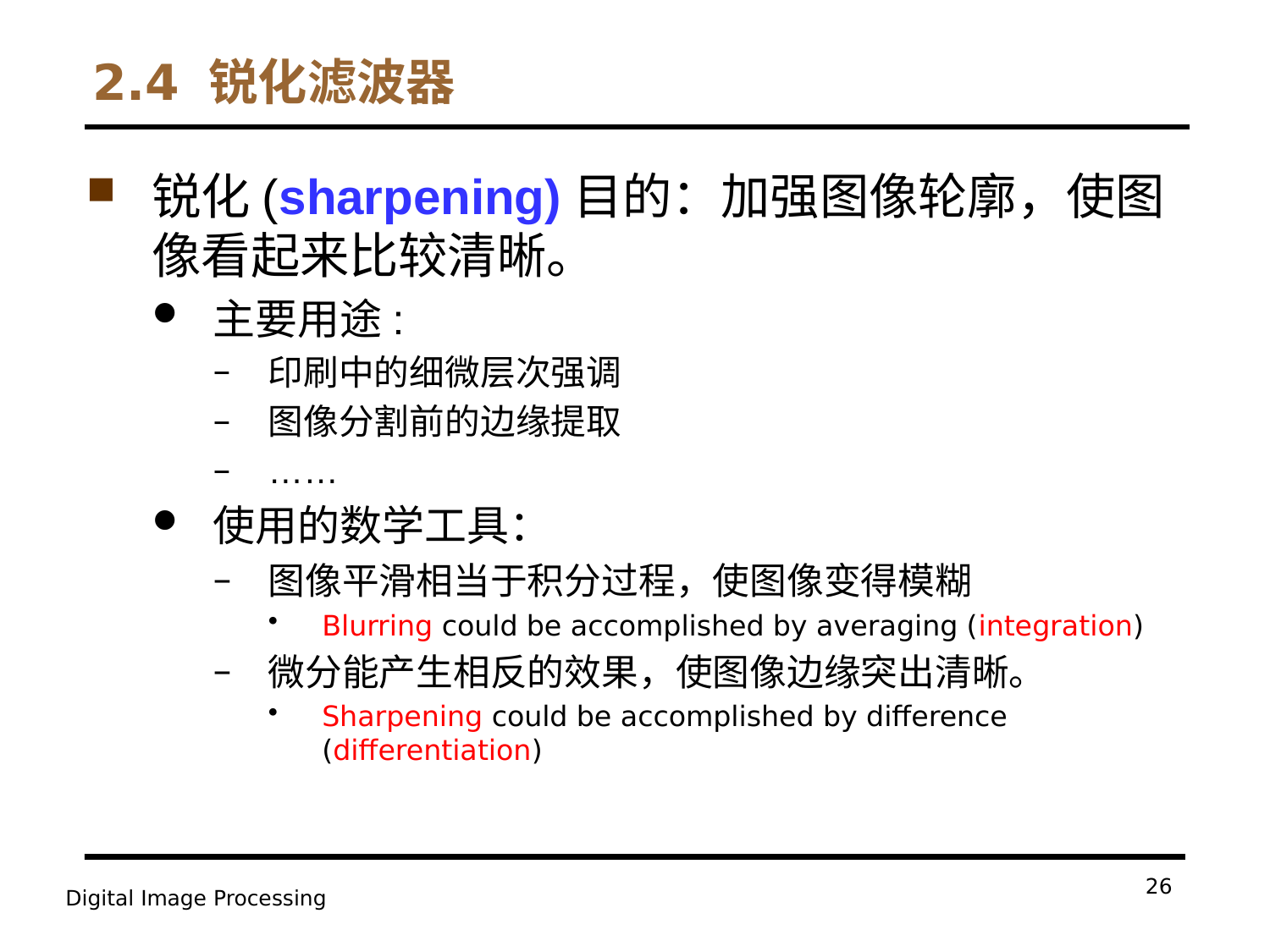

# 2.4 锐化滤波器
锐化(sharpening)目的：加强图像轮廓，使图像看起来比较清晰。
主要用途:
印刷中的细微层次强调
图像分割前的边缘提取
……
使用的数学工具：
图像平滑相当于积分过程，使图像变得模糊
Blurring could be accomplished by averaging (integration)
微分能产生相反的效果，使图像边缘突出清晰。
Sharpening could be accomplished by difference (differentiation)

26
Digital Image Processing